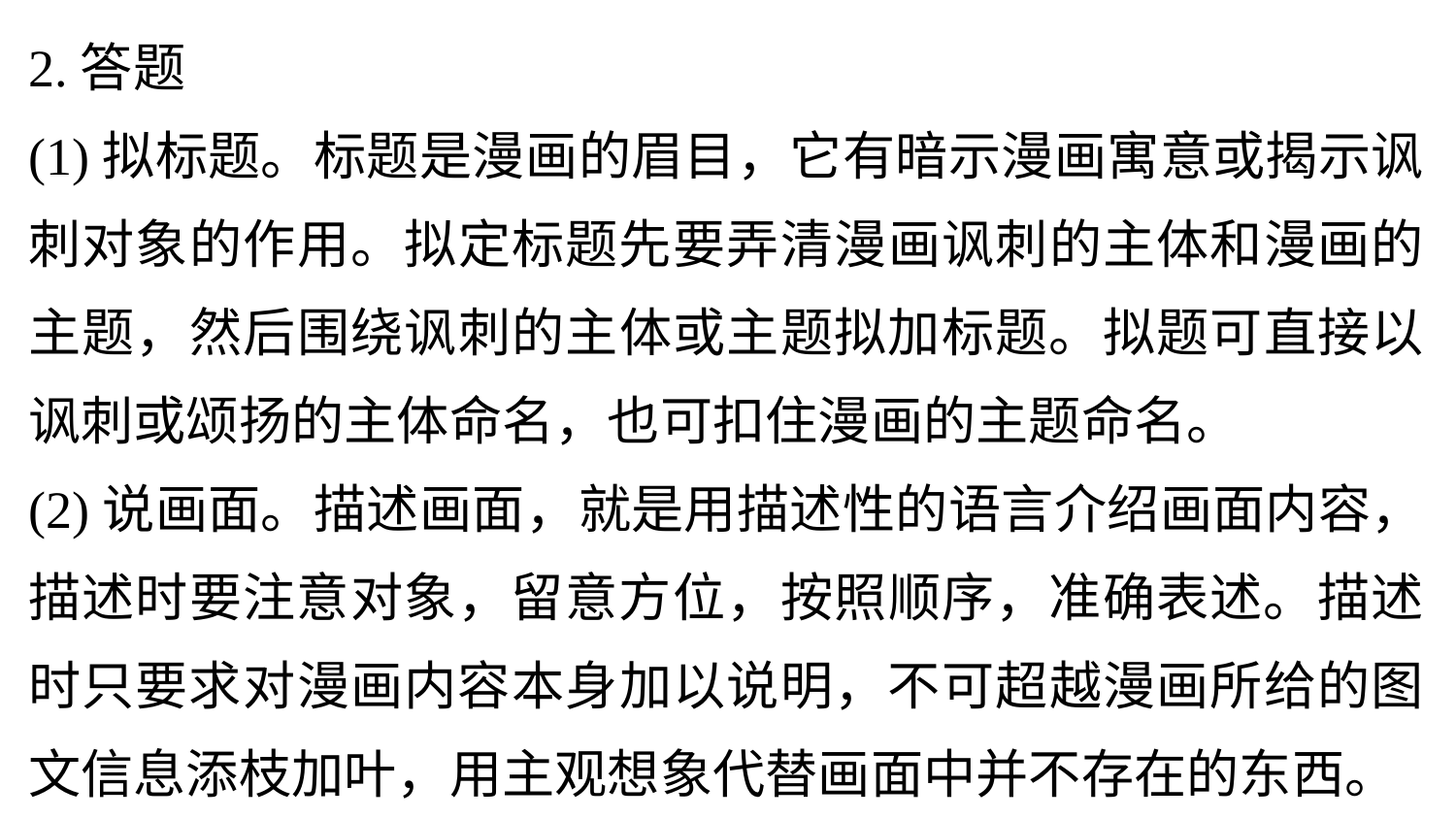

2.答题
(1)拟标题。标题是漫画的眉目，它有暗示漫画寓意或揭示讽刺对象的作用。拟定标题先要弄清漫画讽刺的主体和漫画的主题，然后围绕讽刺的主体或主题拟加标题。拟题可直接以讽刺或颂扬的主体命名，也可扣住漫画的主题命名。
(2)说画面。描述画面，就是用描述性的语言介绍画面内容，描述时要注意对象，留意方位，按照顺序，准确表述。描述时只要求对漫画内容本身加以说明，不可超越漫画所给的图文信息添枝加叶，用主观想象代替画面中并不存在的东西。